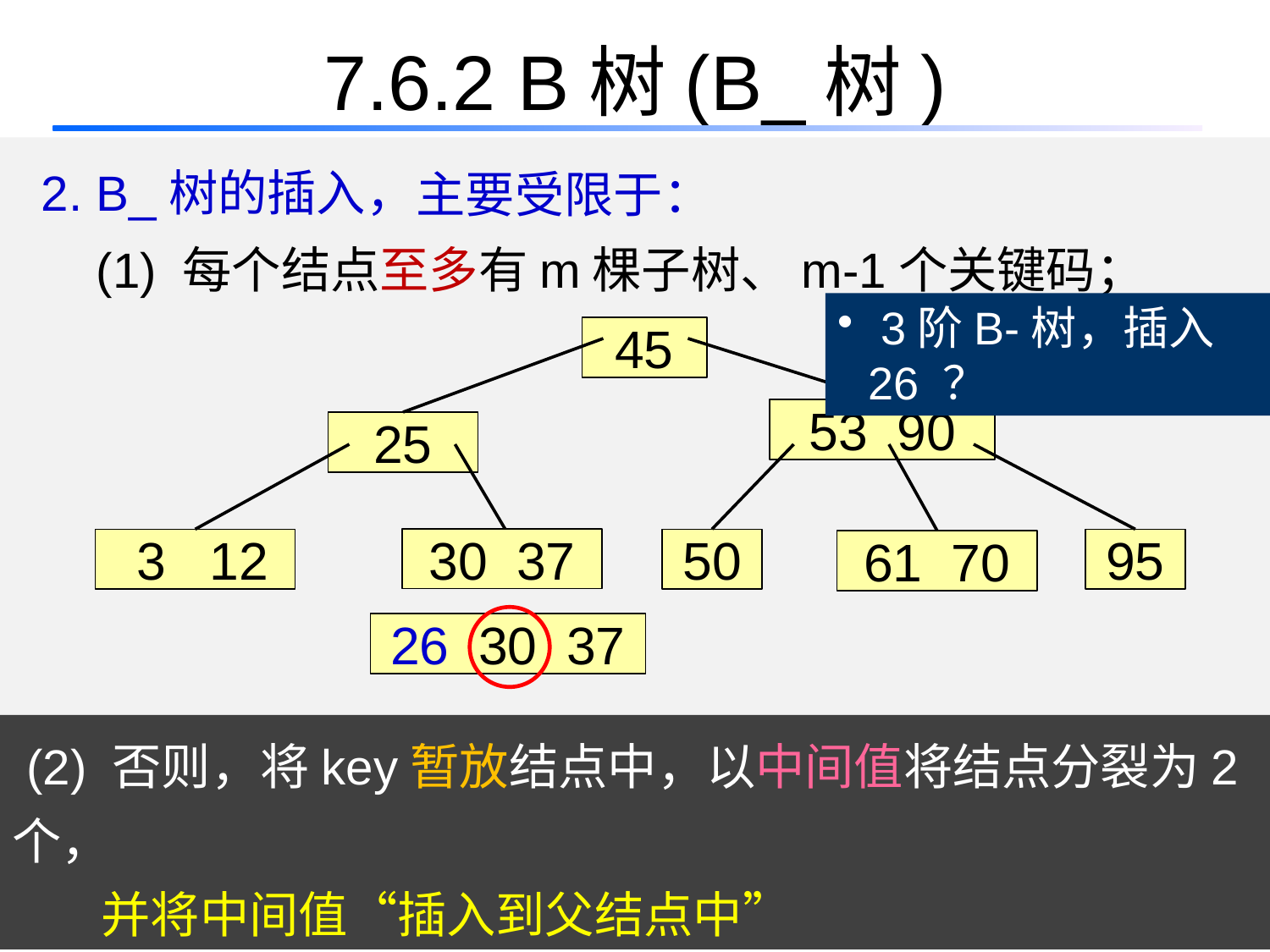

# 7.6.2 B树(B_树)

 2. B_树的插入，
     (1) 每个结点至多有m棵子树、m-1个关键码；
主要受限于：
 3阶B-树，插入26 ？
45
 53  90
25
30  37
50
95
 3   12
61  70

26  30  37
 (2) 否则，将key暂放结点中，以中间值将结点分裂为2个，
       并将中间值“插入到父结点中”